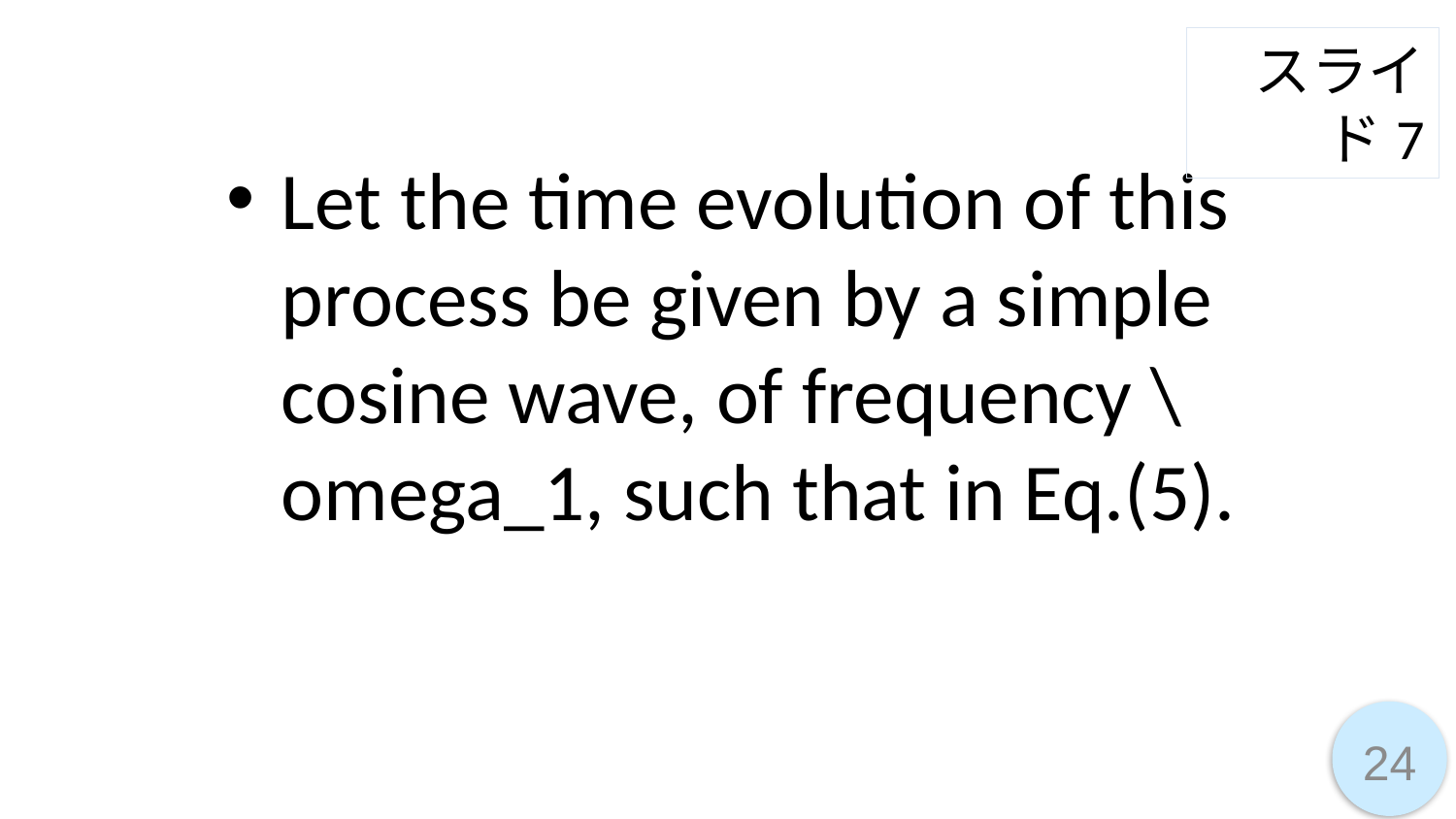

スライド7
Let the time evolution of this process be given by a simple cosine wave, of frequency \omega_1, such that in Eq.(5).
24